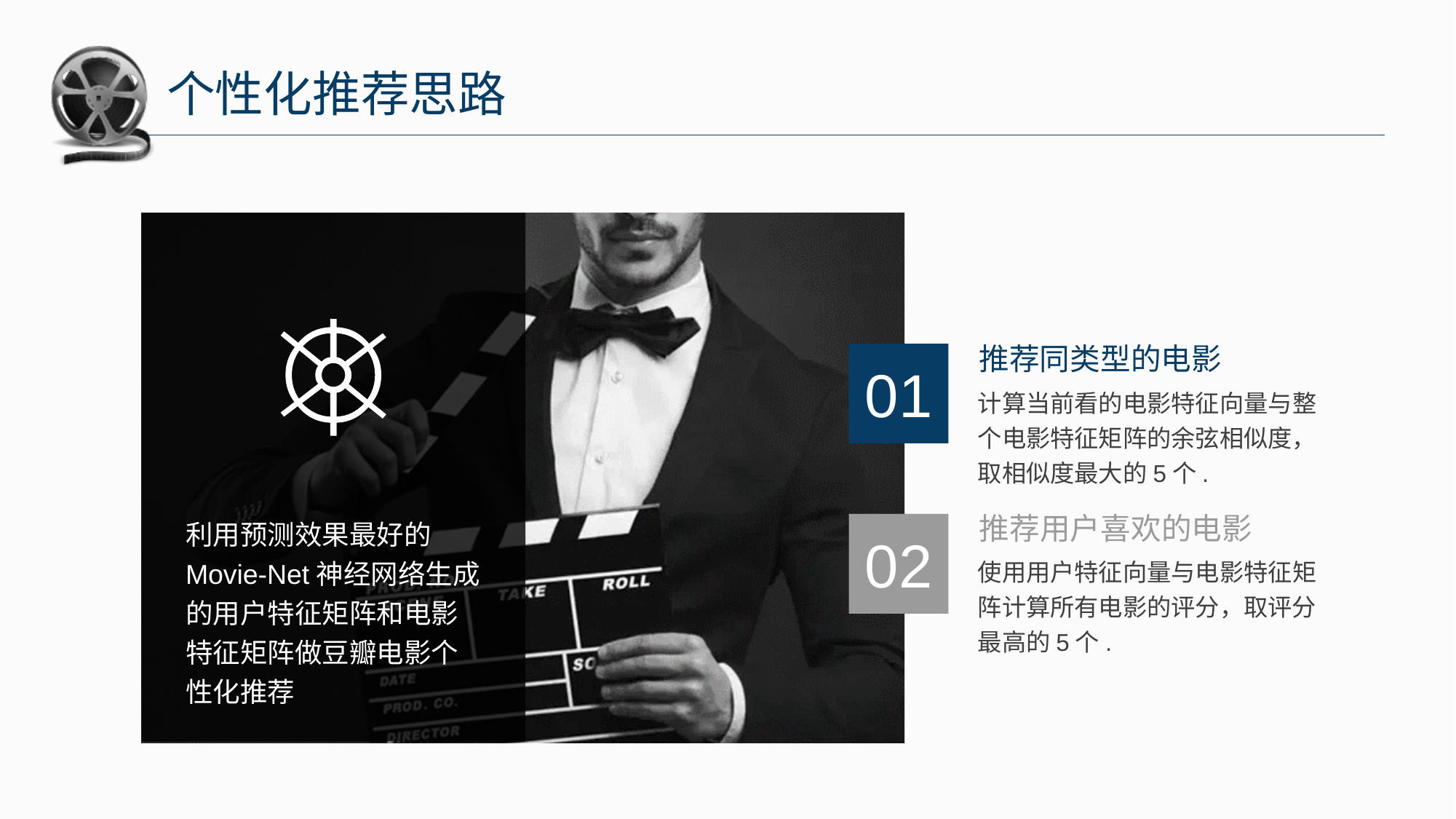

个性化推荐思路

推荐同类型的电影
计算当前看的电影特征向量与整个电影特征矩阵的余弦相似度，取相似度最大的5个.
01
推荐用户喜欢的电影
使用用户特征向量与电影特征矩阵计算所有电影的评分，取评分最高的5个.
利用预测效果最好的Movie-Net神经网络生成的用户特征矩阵和电影特征矩阵做豆瓣电影个性化推荐
02